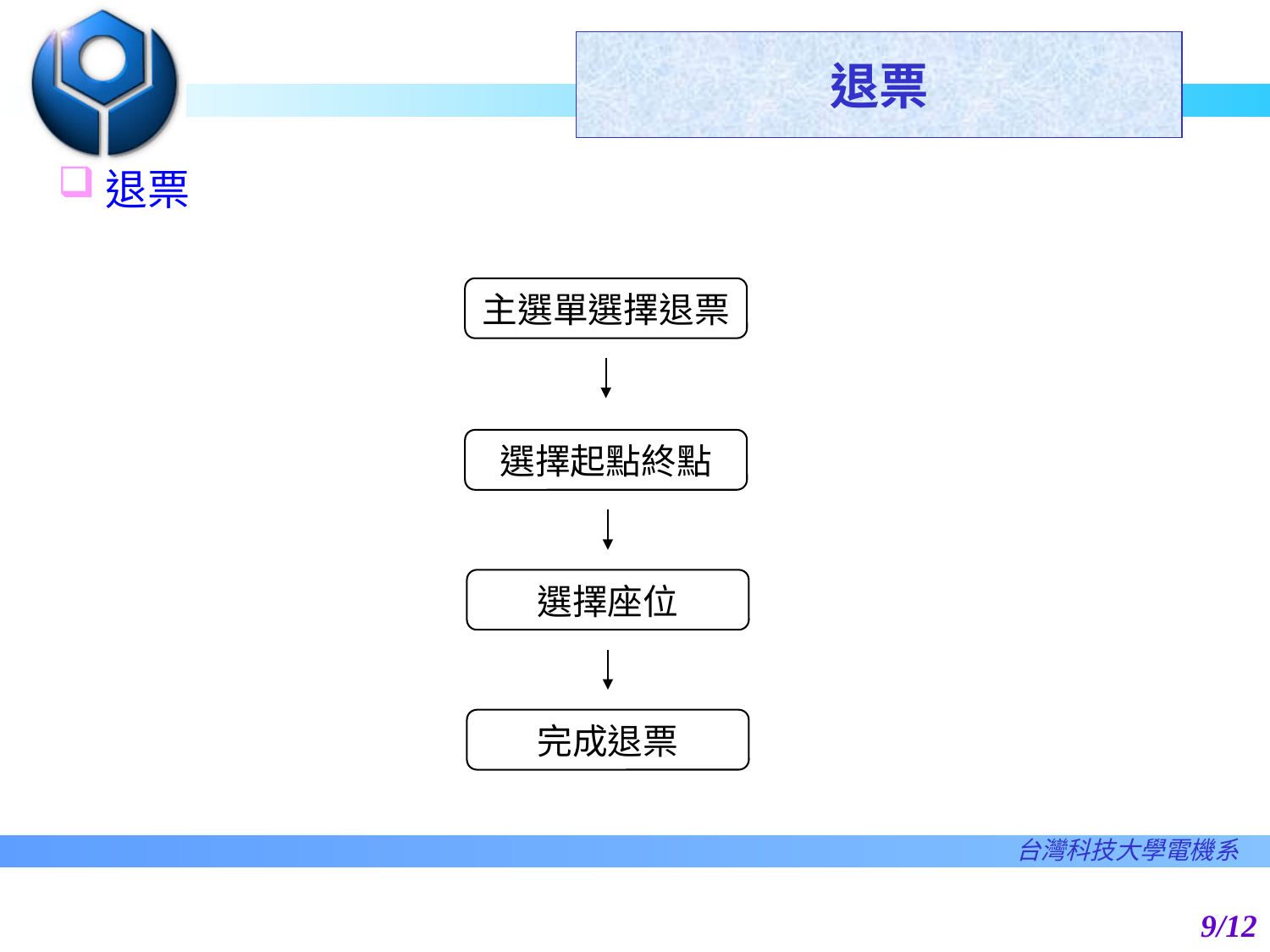

# 退票
退票
主選單選擇退票
選擇起點終點
選擇座位
完成退票
9/12